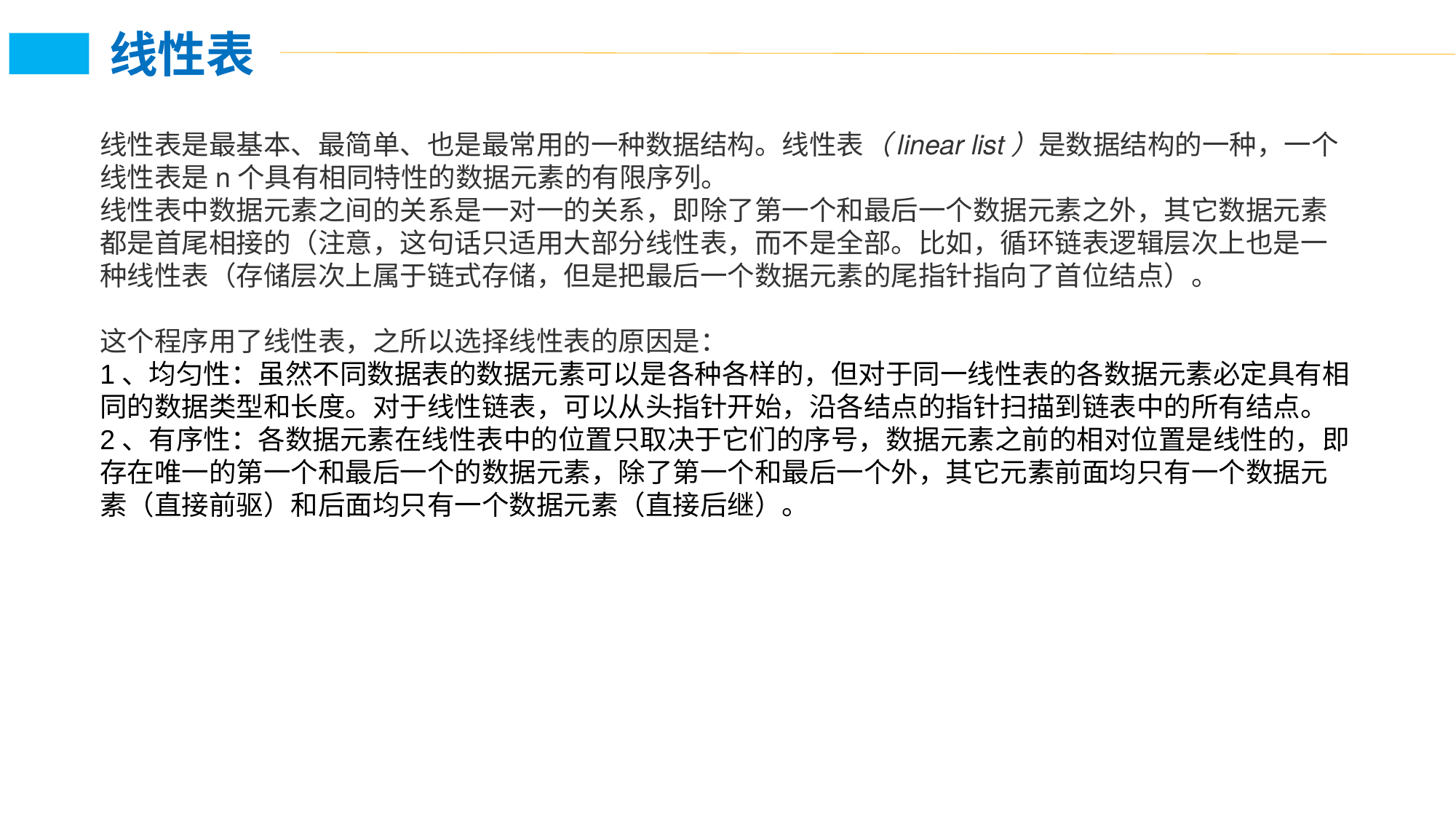

线性表

线性表是最基本、最简单、也是最常用的一种数据结构。线性表（linear list）是数据结构的一种，一个线性表是n个具有相同特性的数据元素的有限序列。
线性表中数据元素之间的关系是一对一的关系，即除了第一个和最后一个数据元素之外，其它数据元素都是首尾相接的（注意，这句话只适用大部分线性表，而不是全部。比如，循环链表逻辑层次上也是一种线性表（存储层次上属于链式存储，但是把最后一个数据元素的尾指针指向了首位结点）。

这个程序用了线性表，之所以选择线性表的原因是：
1、均匀性：虽然不同数据表的数据元素可以是各种各样的，但对于同一线性表的各数据元素必定具有相同的数据类型和长度。对于线性链表，可以从头指针开始，沿各结点的指针扫描到链表中的所有结点。
2、有序性：各数据元素在线性表中的位置只取决于它们的序号，数据元素之前的相对位置是线性的，即存在唯一的第一个和最后一个的数据元素，除了第一个和最后一个外，其它元素前面均只有一个数据元素（直接前驱）和后面均只有一个数据元素（直接后继）。